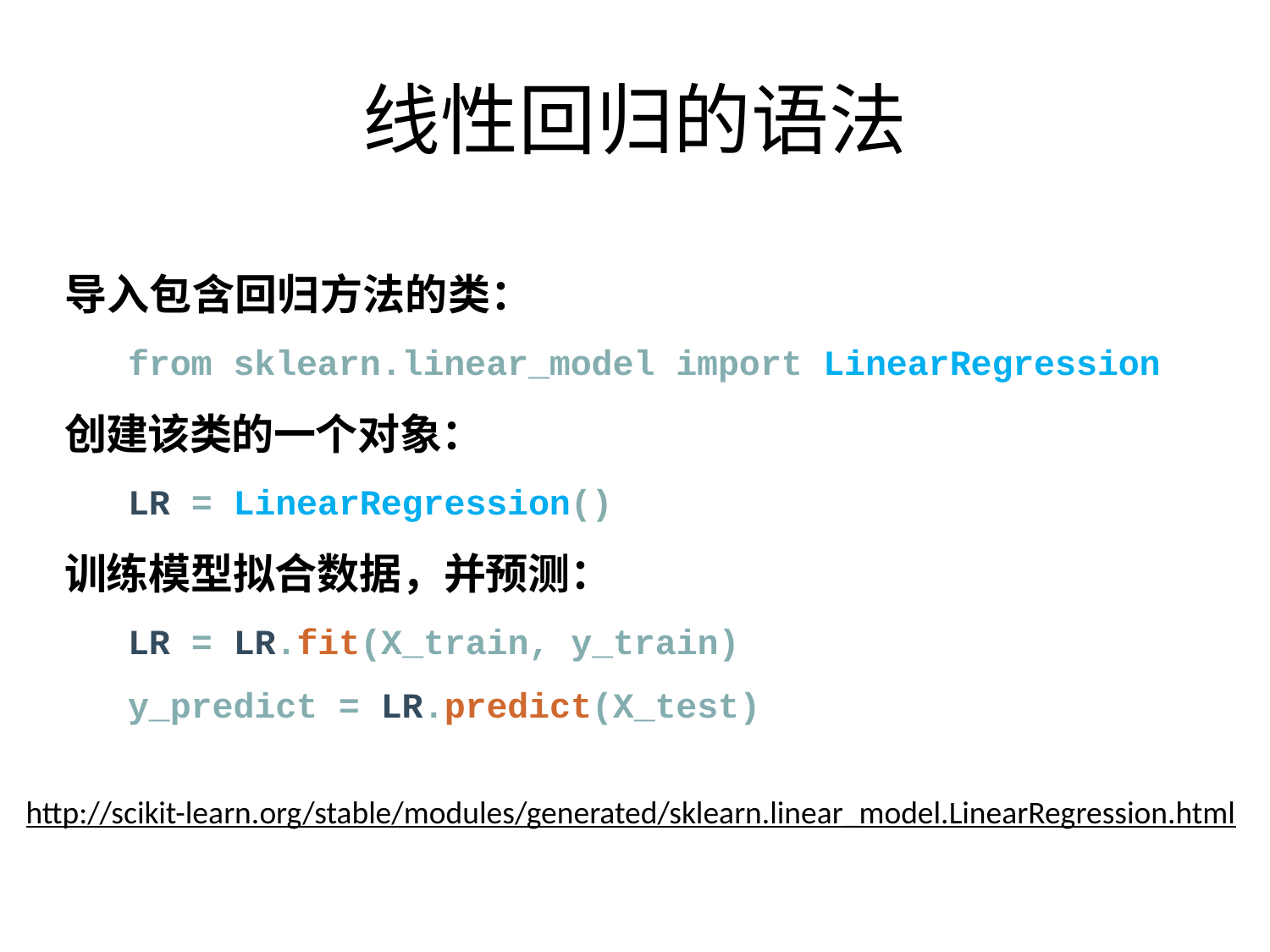

# 线性回归的语法
导入包含回归方法的类：
from sklearn.linear_model import LinearRegression
创建该类的一个对象：
LR = LinearRegression()
训练模型拟合数据，并预测：
LR = LR.fit(X_train, y_train)
y_predict = LR.predict(X_test)
http://scikit-learn.org/stable/modules/generated/sklearn.linear_model.LinearRegression.html